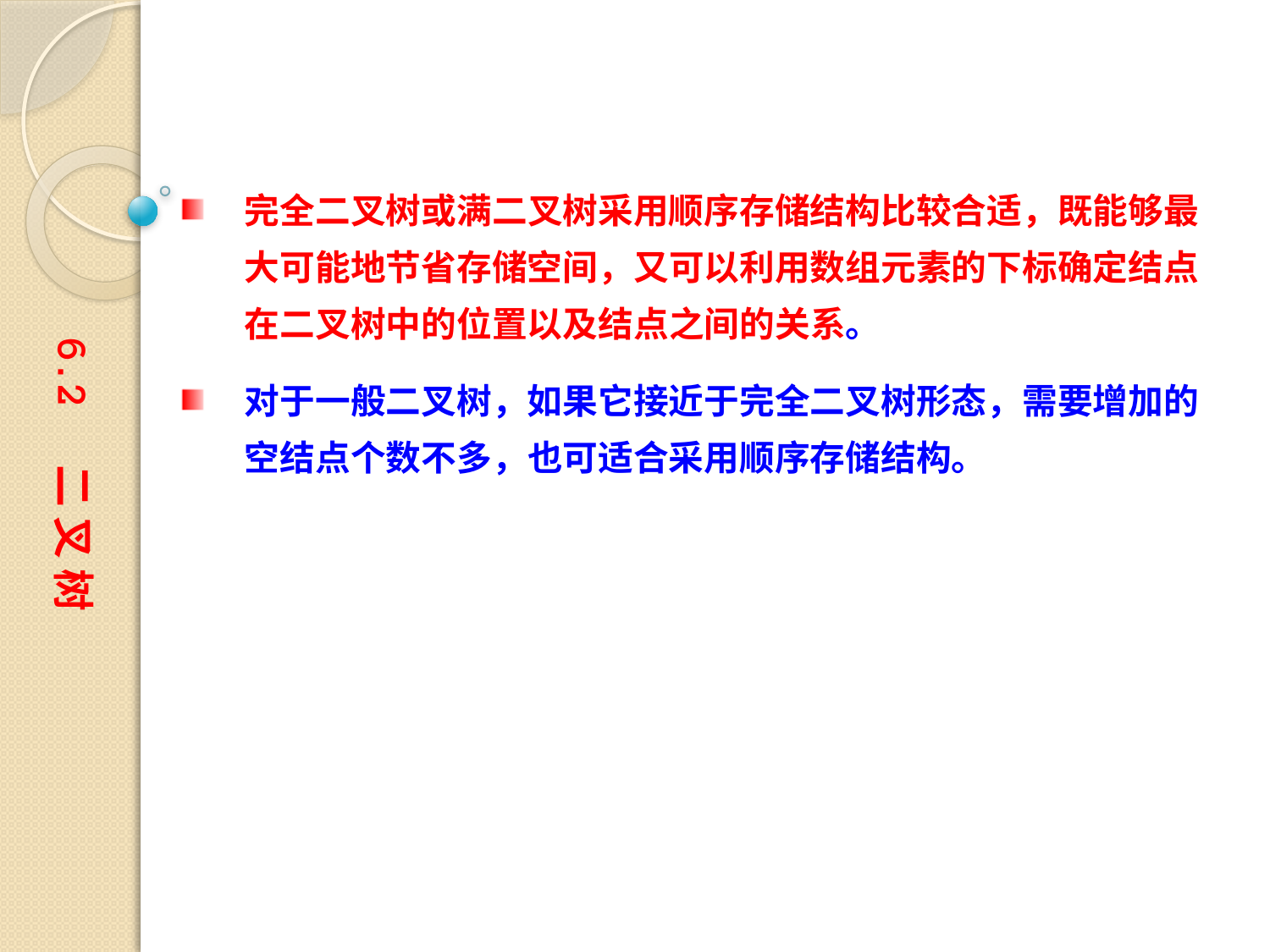

完全二叉树或满二叉树采用顺序存储结构比较合适，既能够最大可能地节省存储空间，又可以利用数组元素的下标确定结点在二叉树中的位置以及结点之间的关系。
对于一般二叉树，如果它接近于完全二叉树形态，需要增加的空结点个数不多，也可适合采用顺序存储结构。
6.2  二 叉 树